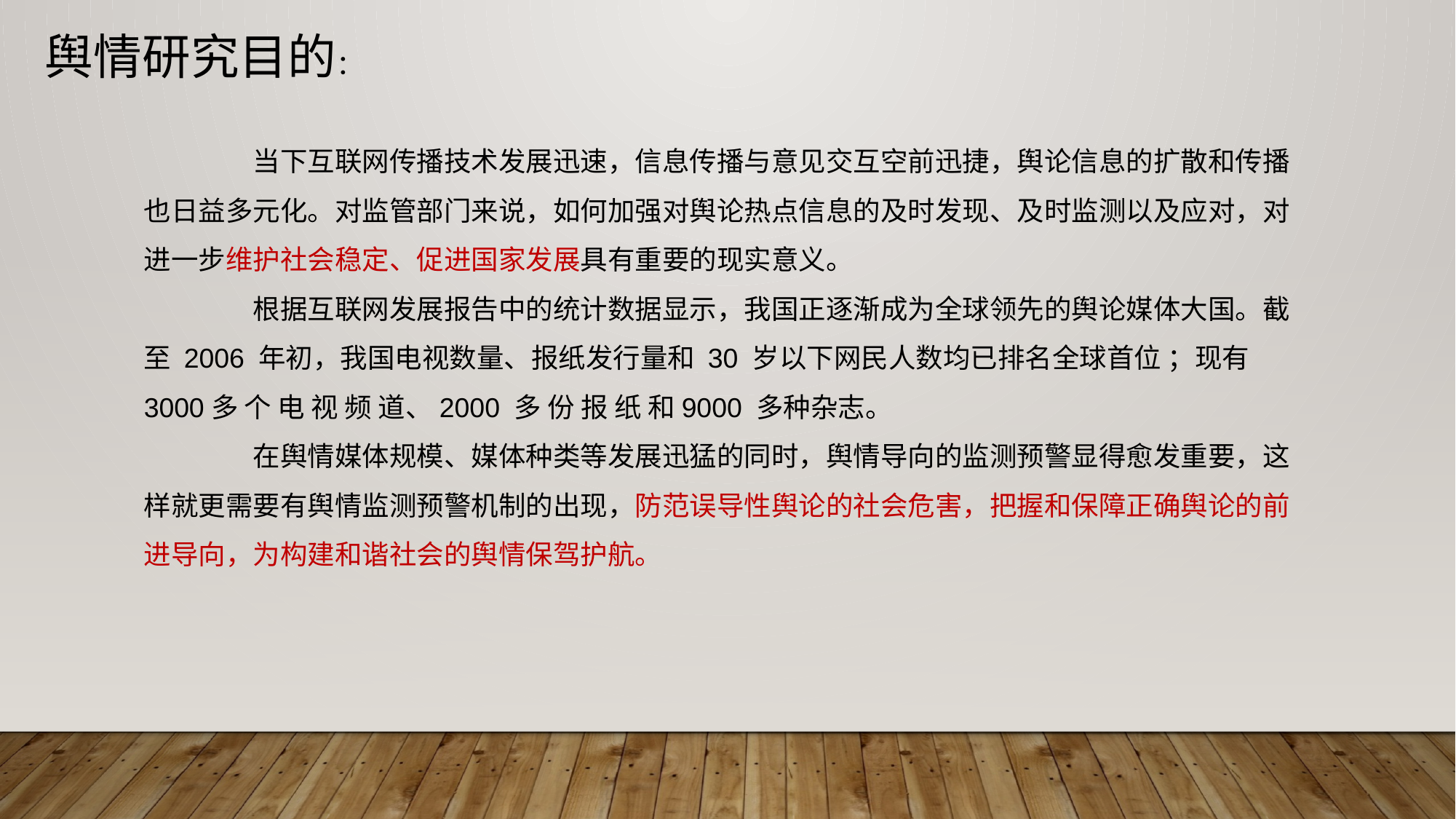

舆情研究目的：
	当下互联网传播技术发展迅速，信息传播与意见交互空前迅捷，舆论信息的扩散和传播也日益多元化。对监管部门来说，如何加强对舆论热点信息的及时发现、及时监测以及应对，对进一步维护社会稳定、促进国家发展具有重要的现实意义。
	根据互联网发展报告中的统计数据显示，我国正逐渐成为全球领先的舆论媒体大国。截至 2006 年初，我国电视数量、报纸发行量和 30 岁以下网民人数均已排名全球首位 ；现有 3000多 个 电 视 频 道、2000 多 份 报 纸 和9000 多种杂志。
	在舆情媒体规模、媒体种类等发展迅猛的同时，舆情导向的监测预警显得愈发重要，这样就更需要有舆情监测预警机制的出现，防范误导性舆论的社会危害，把握和保障正确舆论的前进导向，为构建和谐社会的舆情保驾护航。